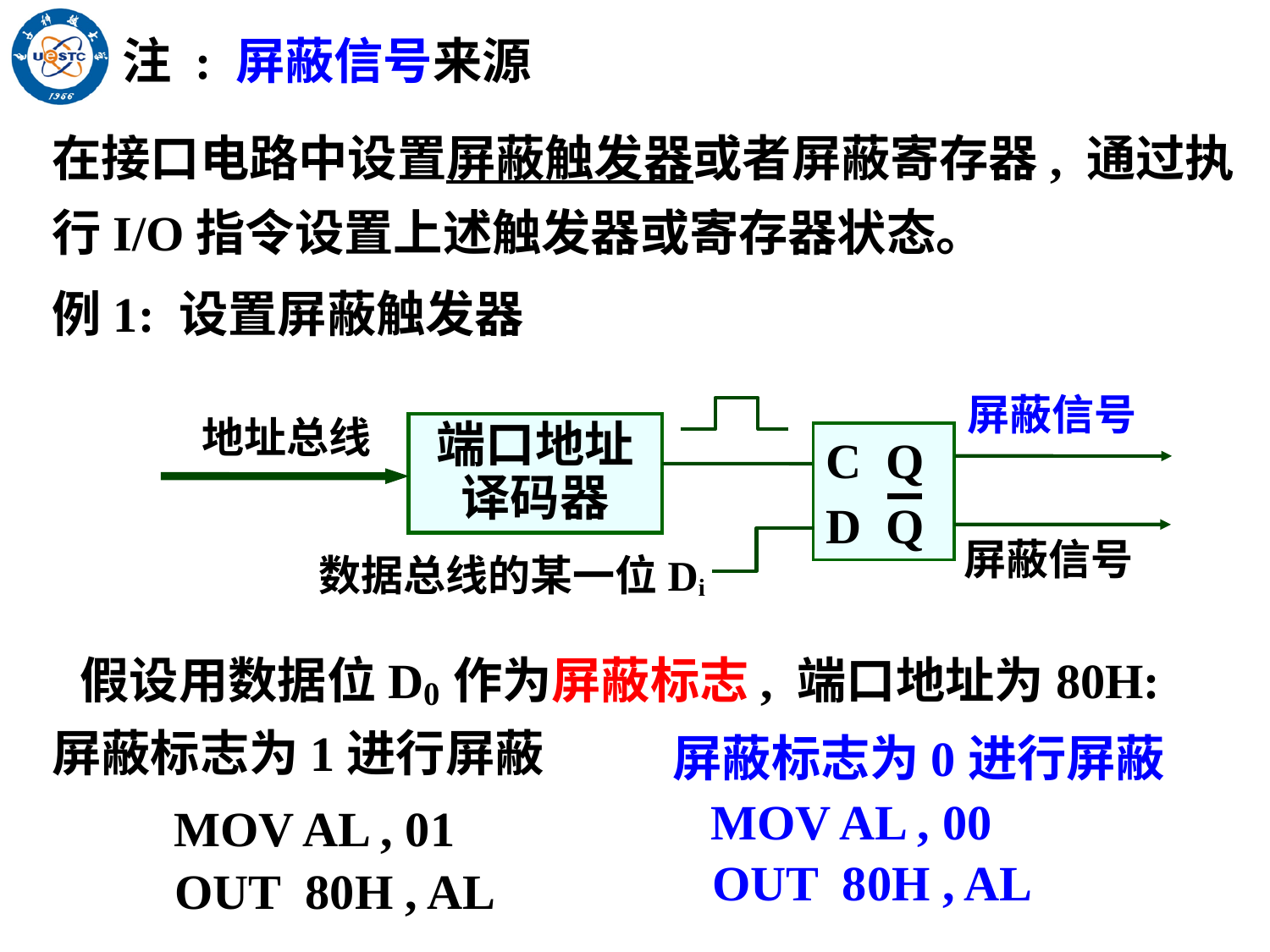

注 : 屏蔽信号来源
在接口电路中设置屏蔽触发器或者屏蔽寄存器, 通过执行I/O指令设置上述触发器或寄存器状态。
例1: 设置屏蔽触发器
屏蔽信号

地址总线
端口地址译码器
C  Q
D  Q

屏蔽信号

数据总线的某一位Di
假设用数据位D0作为屏蔽标志, 端口地址为80H:
屏蔽标志为1进行屏蔽
 屏蔽标志为0进行屏蔽
MOV AL , 00
MOV AL , 01
OUT  80H , AL
OUT  80H , AL